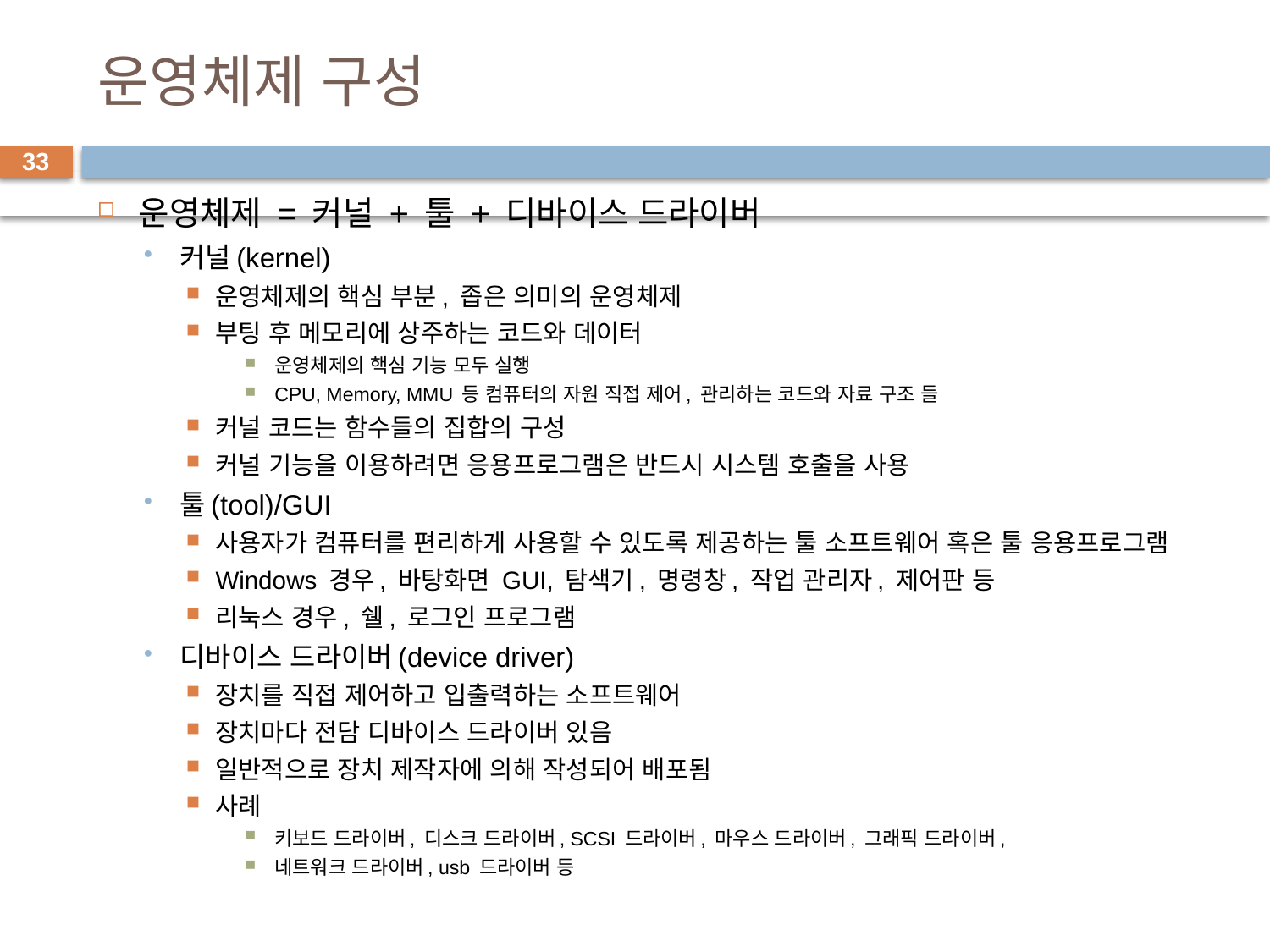

# 운영체제 구성
33
운영체제 = 커널 + 툴 + 디바이스 드라이버
커널(kernel)
운영체제의 핵심 부분, 좁은 의미의 운영체제
부팅 후 메모리에 상주하는 코드와 데이터
운영체제의 핵심 기능 모두 실행
CPU, Memory, MMU 등 컴퓨터의 자원 직접 제어, 관리하는 코드와 자료 구조 들
커널 코드는 함수들의 집합의 구성
커널 기능을 이용하려면 응용프로그램은 반드시 시스템 호출을 사용
툴(tool)/GUI
사용자가 컴퓨터를 편리하게 사용할 수 있도록 제공하는 툴 소프트웨어 혹은 툴 응용프로그램
Windows 경우, 바탕화면 GUI, 탐색기, 명령창, 작업 관리자, 제어판 등
리눅스 경우, 쉘, 로그인 프로그램
디바이스 드라이버(device driver)
장치를 직접 제어하고 입출력하는 소프트웨어
장치마다 전담 디바이스 드라이버 있음
일반적으로 장치 제작자에 의해 작성되어 배포됨
사례
키보드 드라이버, 디스크 드라이버, SCSI 드라이버, 마우스 드라이버, 그래픽 드라이버,
네트워크 드라이버, usb 드라이버 등